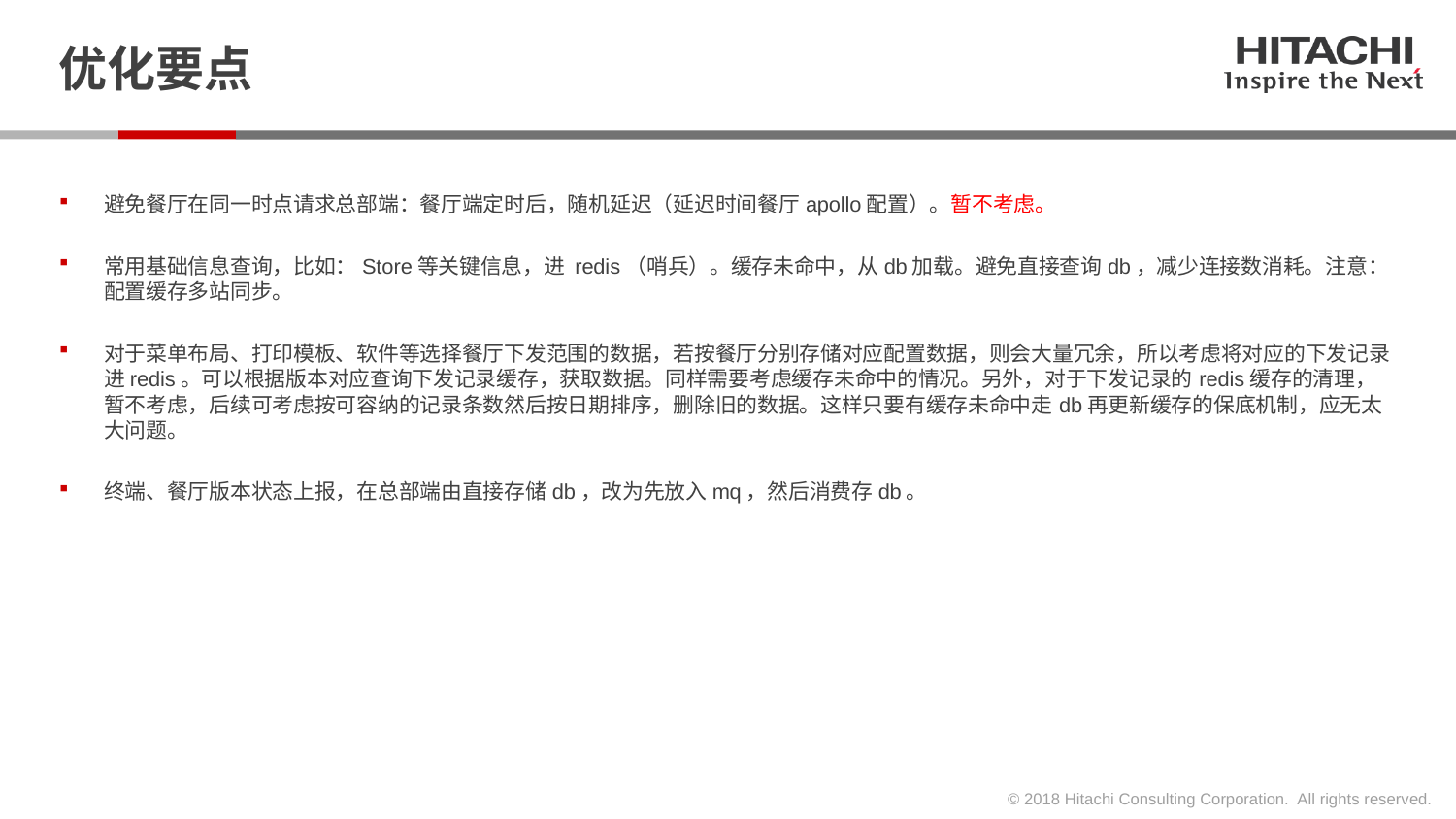

优化要点
避免餐厅在同一时点请求总部端：餐厅端定时后，随机延迟（延迟时间餐厅apollo配置）。暂不考虑。
常用基础信息查询，比如：Store等关键信息，进 redis（哨兵）。缓存未命中，从db加载。避免直接查询db，减少连接数消耗。注意：配置缓存多站同步。
对于菜单布局、打印模板、软件等选择餐厅下发范围的数据，若按餐厅分别存储对应配置数据，则会大量冗余，所以考虑将对应的下发记录进redis。可以根据版本对应查询下发记录缓存，获取数据。同样需要考虑缓存未命中的情况。另外，对于下发记录的redis缓存的清理，暂不考虑，后续可考虑按可容纳的记录条数然后按日期排序，删除旧的数据。这样只要有缓存未命中走db再更新缓存的保底机制，应无太大问题。
终端、餐厅版本状态上报，在总部端由直接存储db，改为先放入mq，然后消费存db。